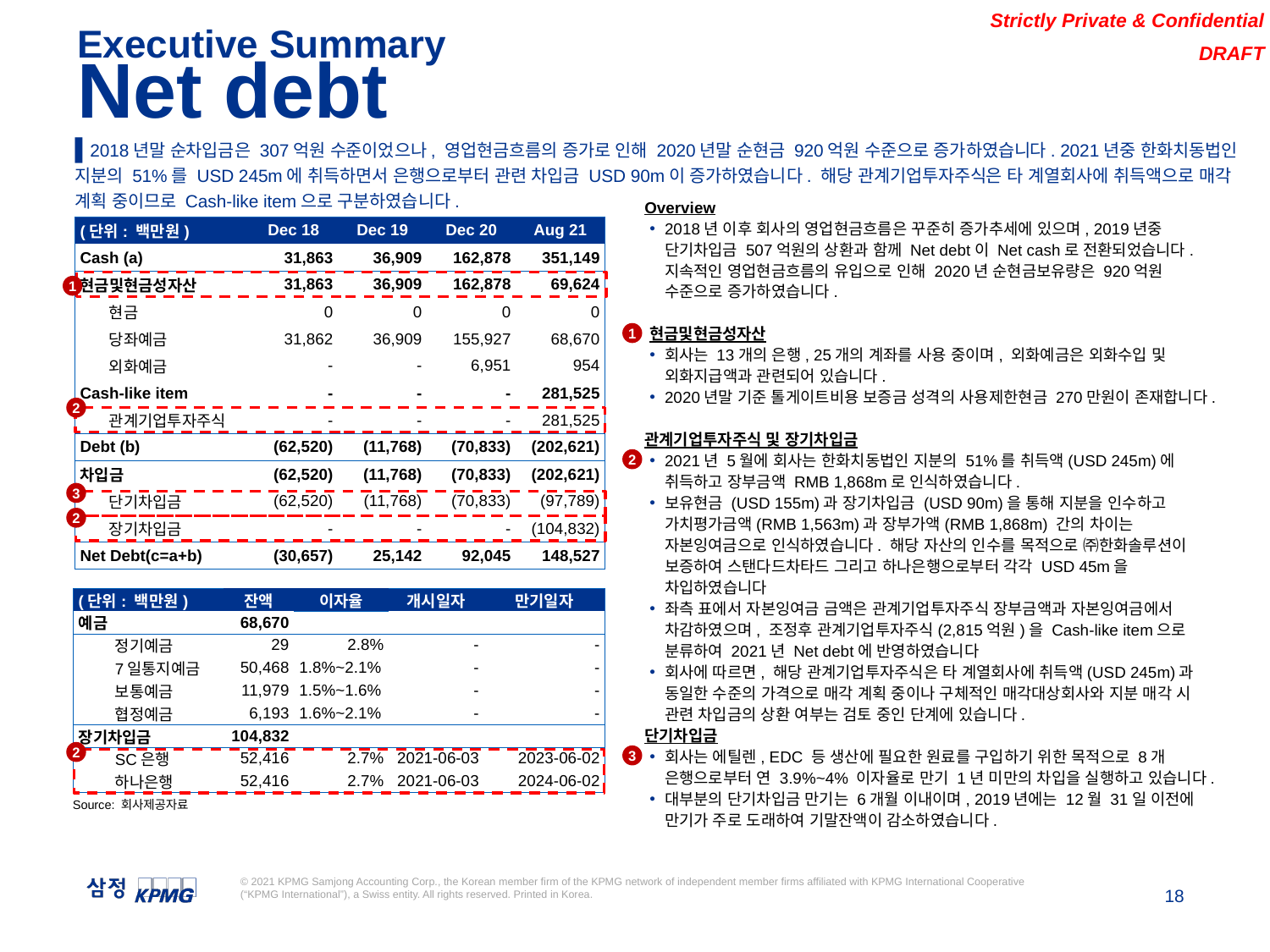

Executive Summary
Net debt
▌2018년말 순차입금은 307억원 수준이었으나, 영업현금흐름의 증가로 인해 2020년말 순현금 920억원 수준으로 증가하였습니다. 2021년중 한화치동법인 지분의 51%를 USD 245m에 취득하면서 은행으로부터 관련 차입금 USD 90m이 증가하였습니다. 해당 관계기업투자주식은 타 계열회사에 취득액으로 매각 계획 중이므로 Cash-like item으로 구분하였습니다.
Overview
2018년 이후 회사의 영업현금흐름은 꾸준히 증가추세에 있으며, 2019년중 단기차입금 507억원의 상환과 함께 Net debt이 Net cash로 전환되었습니다. 지속적인 영업현금흐름의 유입으로 인해 2020년 순현금보유량은 920억원 수준으로 증가하였습니다.

현금및현금성자산
회사는 13개의 은행, 25개의 계좌를 사용 중이며, 외화예금은 외화수입 및 외화지급액과 관련되어 있습니다.
2020년말 기준 톨게이트비용 보증금 성격의 사용제한현금 270만원이 존재합니다.

관계기업투자주식 및 장기차입금
2021년 5월에 회사는 한화치동법인 지분의 51%를 취득액(USD 245m)에 취득하고 장부금액 RMB 1,868m로 인식하였습니다.
보유현금 (USD 155m)과 장기차입금 (USD 90m)을 통해 지분을 인수하고 가치평가금액(RMB 1,563m)과 장부가액(RMB 1,868m) 간의 차이는 자본잉여금으로 인식하였습니다. 해당 자산의 인수를 목적으로 ㈜한화솔루션이 보증하여 스탠다드차타드 그리고 하나은행으로부터 각각 USD 45m을 차입하였습니다
좌측 표에서 자본잉여금 금액은 관계기업투자주식 장부금액과 자본잉여금에서 차감하였으며, 조정후 관계기업투자주식(2,815억원)을 Cash-like item으로 분류하여 2021년 Net debt에 반영하였습니다
회사에 따르면, 해당 관계기업투자주식은 타 계열회사에 취득액(USD 245m)과 동일한 수준의 가격으로 매각 계획 중이나 구체적인 매각대상회사와 지분 매각 시 관련 차입금의 상환 여부는 검토 중인 단계에 있습니다.
단기차입금
회사는 에틸렌, EDC 등 생산에 필요한 원료를 구입하기 위한 목적으로 8개 은행으로부터 연 3.9%~4% 이자율로 만기 1년 미만의 차입을 실행하고 있습니다.
대부분의 단기차입금 만기는 6개월 이내이며, 2019년에는 12월 31일 이전에 만기가 주로 도래하여 기말잔액이 감소하였습니다.
| (단위: 백만원) |  | Dec 18 | Dec 19 | Dec 20 | Aug 21 |
| --- | --- | --- | --- | --- | --- |
| Cash (a) |  | 31,863 | 36,909 | 162,878 | 351,149 |
| 현금및현금성자산 |  | 31,863 | 36,909 | 162,878 | 69,624 |
|  | 현금 | 0 | 0 | 0 | 0 |
|  | 당좌예금 | 31,862 | 36,909 | 155,927 | 68,670 |
|  | 외화예금 | - | - | 6,951 | 954 |
| Cash-like item |  | - | - | - | 281,525 |
|  | 관계기업투자주식 | - | - | - | 281,525 |
| Debt (b) |  | (62,520) | (11,768) | (70,833) | (202,621) |
| 차입금 |  | (62,520) | (11,768) | (70,833) | (202,621) |
|  | 단기차입금 | (62,520) | (11,768) | (70,833) | (97,789) |
|  | 장기차입금 | - | - | - | (104,832) |
| Net Debt(c=a+b) |  | (30,657) | 25,142 | 92,045 | 148,527 |

1
1
2

2
3

2

| (단위: 백만원) |  | 잔액 | 이자율 | 개시일자 | 만기일자 |
| --- | --- | --- | --- | --- | --- |
| 예금 |  | 68,670 |  |  |  |
|  | 정기예금 | 29 | 2.8% | - | - |
|  | 7일통지예금 | 50,468 | 1.8%~2.1% | - | - |
|  | 보통예금 | 11,979 | 1.5%~1.6% | - | - |
|  | 협정예금 | 6,193 | 1.6%~2.1% | - | - |
| 장기차입금 |  | 104,832 |  |  |  |
|  | SC은행 | 52,416 | 2.7% | 2021-06-03 | 2023-06-02 |
|  | 하나은행 | 52,416 | 2.7% | 2021-06-03 | 2024-06-02 |
2
3

Source: 회사제공자료